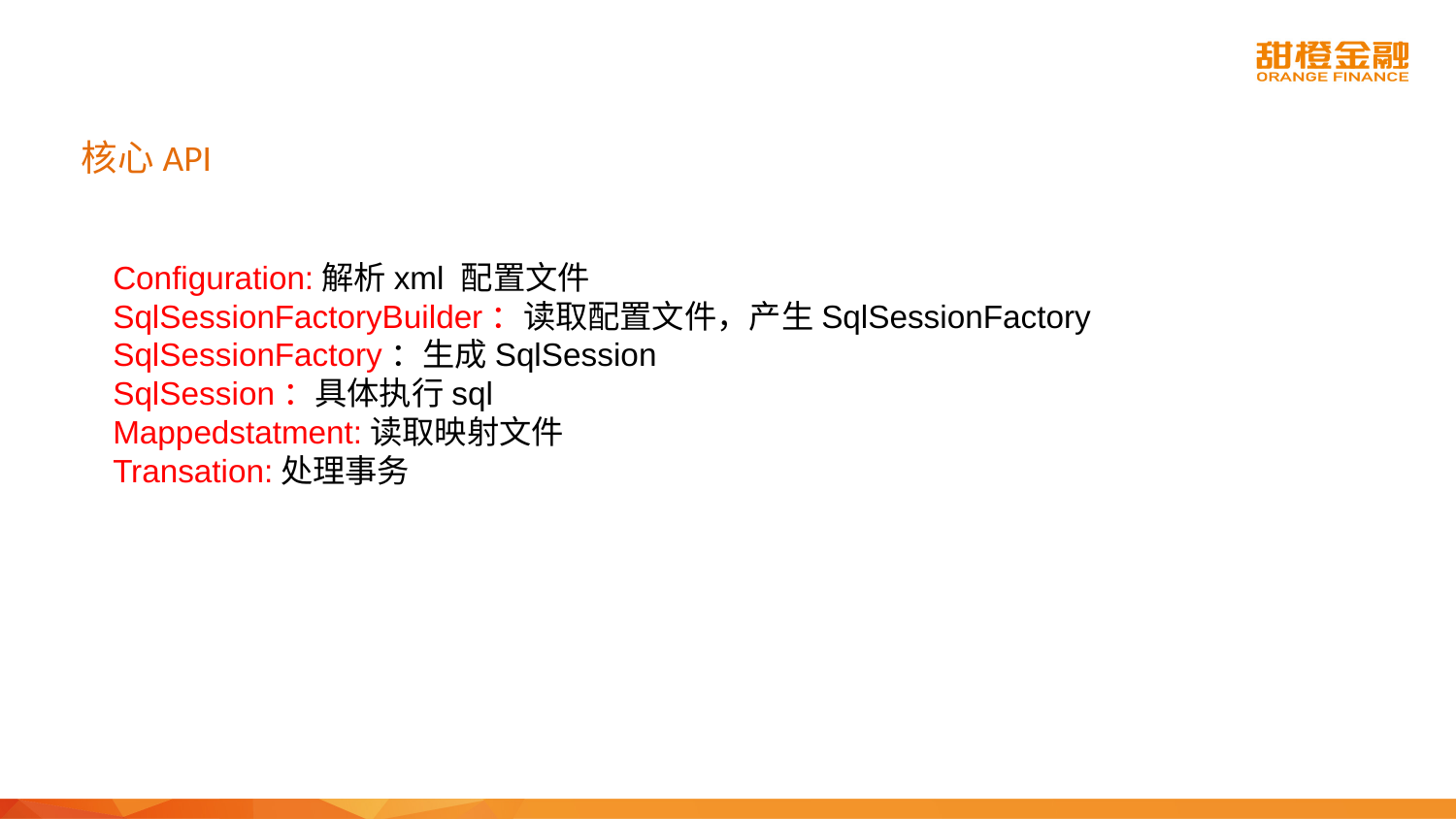

核心API
Configuration:解析xml 配置文件
SqlSessionFactoryBuilder：读取配置文件，产生SqlSessionFactory
SqlSessionFactory：生成SqlSession
SqlSession：具体执行sql
Mappedstatment:读取映射文件
Transation:处理事务